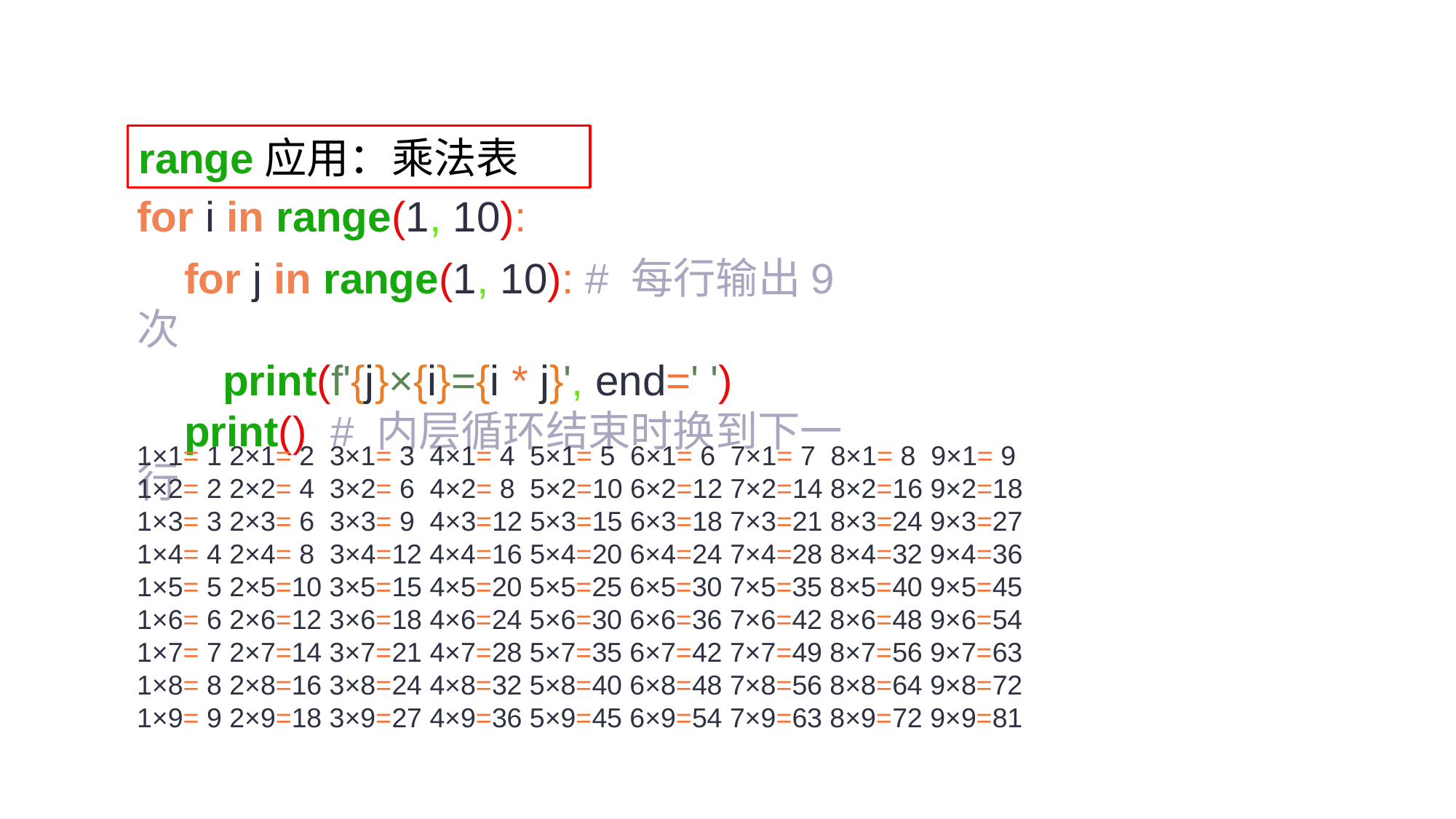

range应用：乘法表
for i in range(1, 10):
    for j in range(1, 10): # 每行输出9次
        print(f'{j}×{i}={i * j}', end=' ')
    print()  # 内层循环结束时换到下一行
1×1= 1 2×1= 2  3×1= 3  4×1= 4  5×1= 5  6×1= 6  7×1= 7  8×1= 8  9×1= 9
1×2= 2 2×2= 4  3×2= 6  4×2= 8  5×2=10 6×2=12 7×2=14 8×2=16 9×2=18
1×3= 3 2×3= 6  3×3= 9  4×3=12 5×3=15 6×3=18 7×3=21 8×3=24 9×3=27
1×4= 4 2×4= 8  3×4=12 4×4=16 5×4=20 6×4=24 7×4=28 8×4=32 9×4=36
1×5= 5 2×5=10 3×5=15 4×5=20 5×5=25 6×5=30 7×5=35 8×5=40 9×5=45
1×6= 6 2×6=12 3×6=18 4×6=24 5×6=30 6×6=36 7×6=42 8×6=48 9×6=54
1×7= 7 2×7=14 3×7=21 4×7=28 5×7=35 6×7=42 7×7=49 8×7=56 9×7=63
1×8= 8 2×8=16 3×8=24 4×8=32 5×8=40 6×8=48 7×8=56 8×8=64 9×8=72
1×9= 9 2×9=18 3×9=27 4×9=36 5×9=45 6×9=54 7×9=63 8×9=72 9×9=81